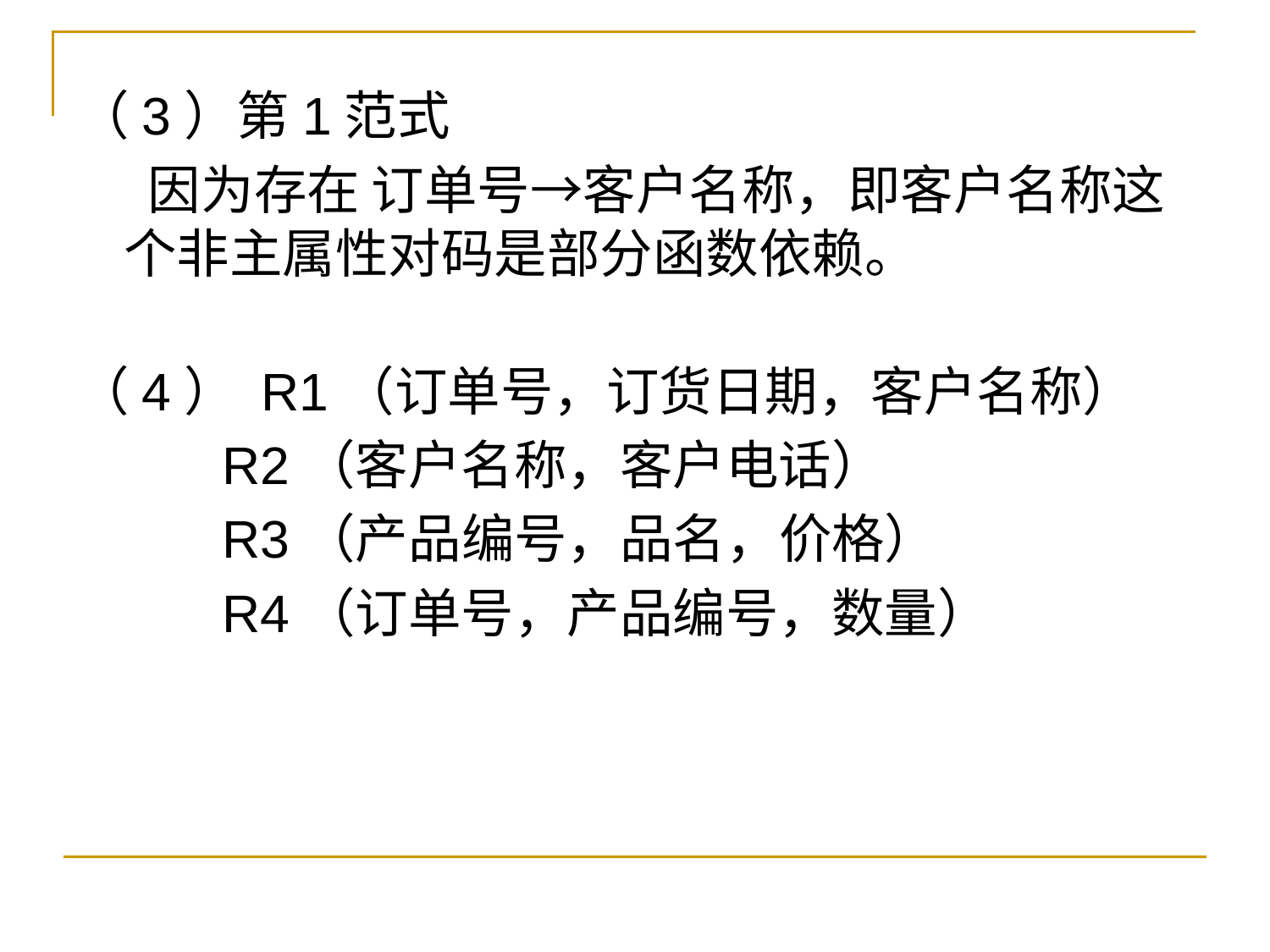

（3）第1范式
     因为存在 订单号→客户名称，即客户名称这个非主属性对码是部分函数依赖。
（4） R1（订单号，订货日期，客户名称）
          R2（客户名称，客户电话）
          R3（产品编号，品名，价格）
          R4（订单号，产品编号，数量）